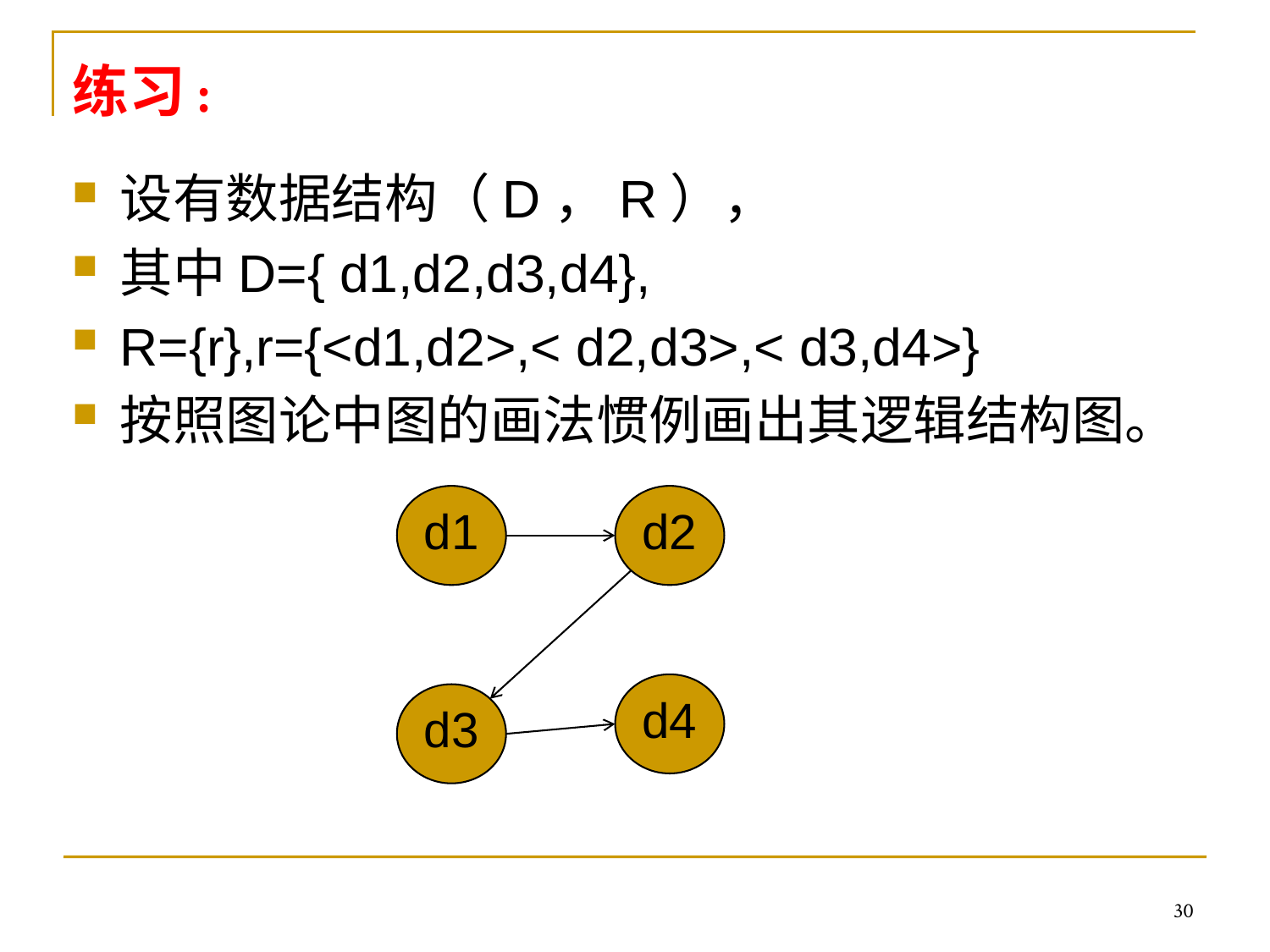

# 练习:
设有数据结构（D，R），
其中D={ d1,d2,d3,d4},
R={r},r={<d1,d2>,< d2,d3>,< d3,d4>}
按照图论中图的画法惯例画出其逻辑结构图。
d1
d2
d4
d3
30